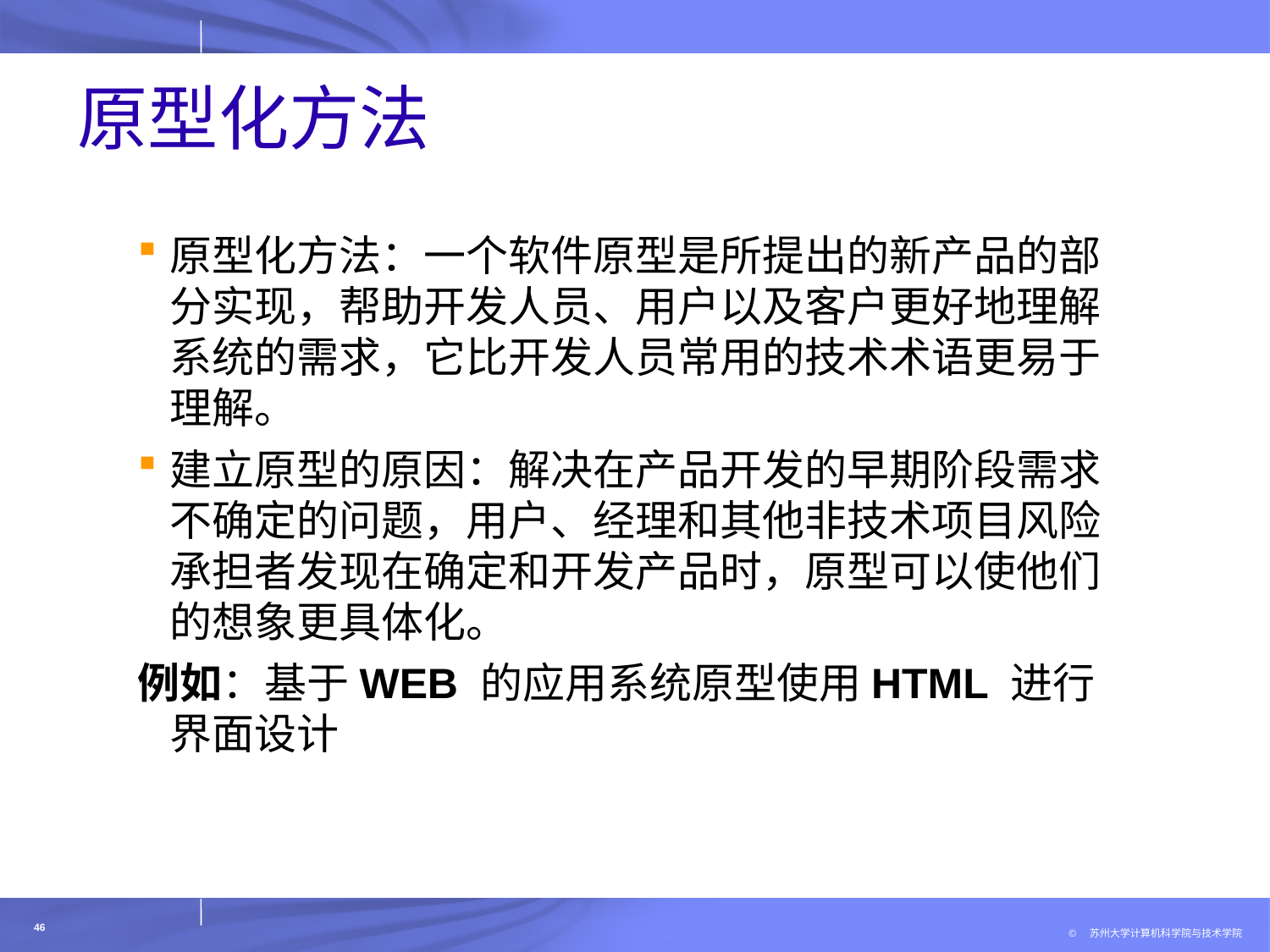

# 原型化方法
原型化方法：一个软件原型是所提出的新产品的部分实现，帮助开发人员、用户以及客户更好地理解系统的需求，它比开发人员常用的技术术语更易于理解。
建立原型的原因：解决在产品开发的早期阶段需求不确定的问题，用户、经理和其他非技术项目风险承担者发现在确定和开发产品时，原型可以使他们的想象更具体化。
例如：基于WEB 的应用系统原型使用HTML 进行界面设计

46